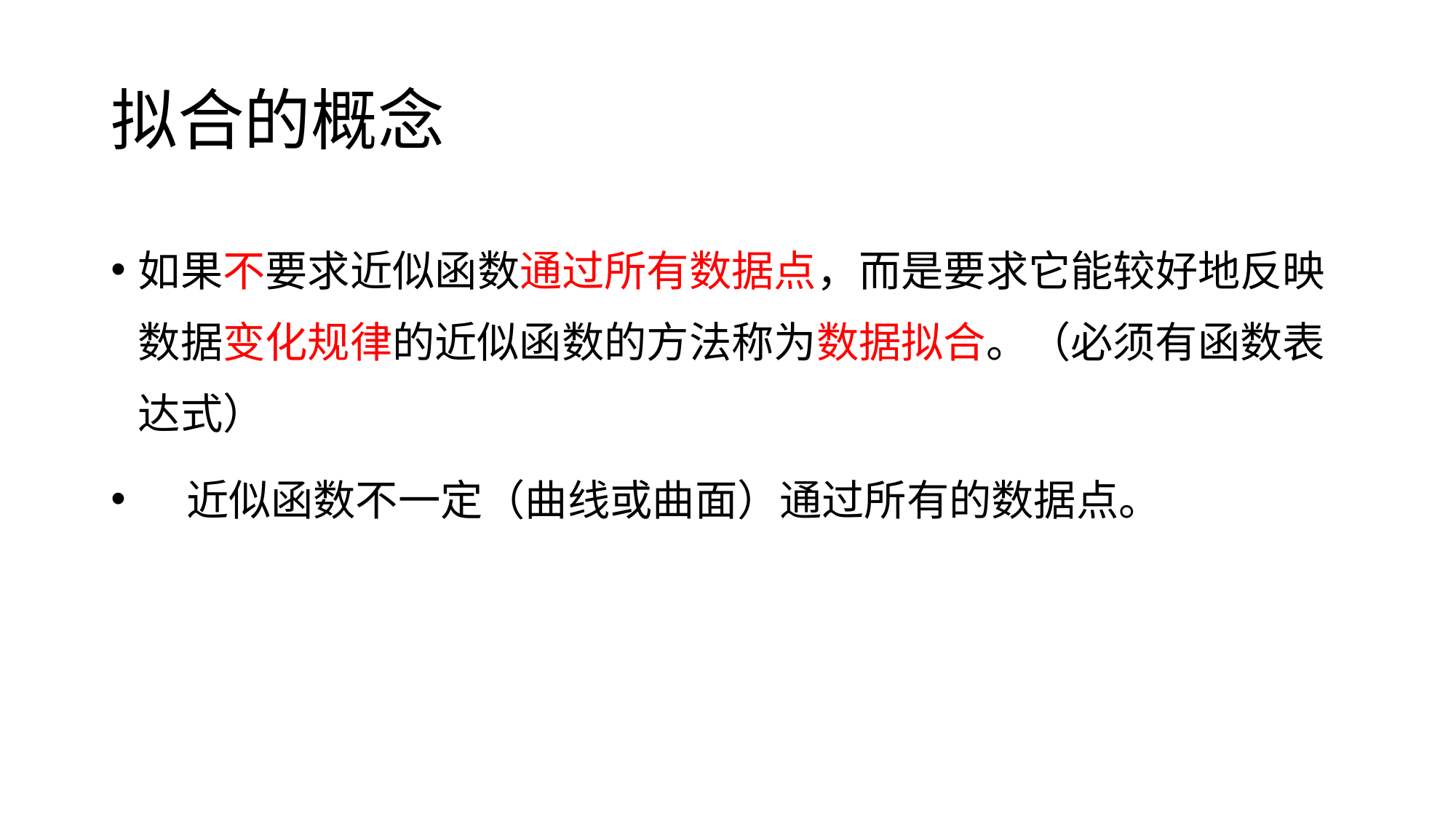

# 拟合的概念
如果不要求近似函数通过所有数据点，而是要求它能较好地反映数据变化规律的近似函数的方法称为数据拟合。（必须有函数表达式）
    近似函数不一定（曲线或曲面）通过所有的数据点。